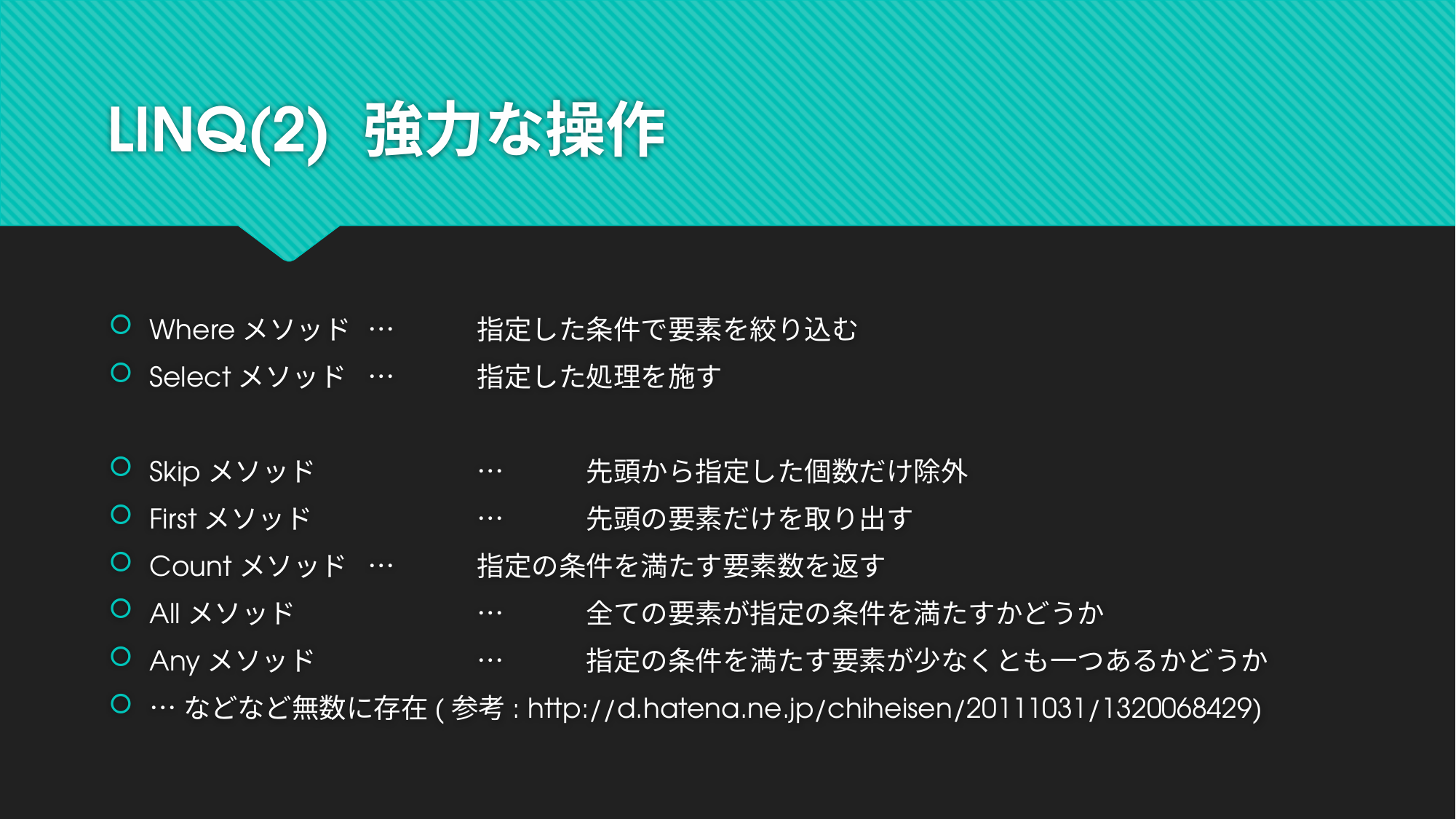

# LINQ(2) 強力な操作
Whereメソッド	…	指定した条件で要素を絞り込む
Selectメソッド	…	指定した処理を施す

Skipメソッド		…	先頭から指定した個数だけ除外
Firstメソッド		…	先頭の要素だけを取り出す
Countメソッド	…	指定の条件を満たす要素数を返す
Allメソッド		…	全ての要素が指定の条件を満たすかどうか
Anyメソッド		…	指定の条件を満たす要素が少なくとも一つあるかどうか
…などなど無数に存在(参考: http://d.hatena.ne.jp/chiheisen/20111031/1320068429)